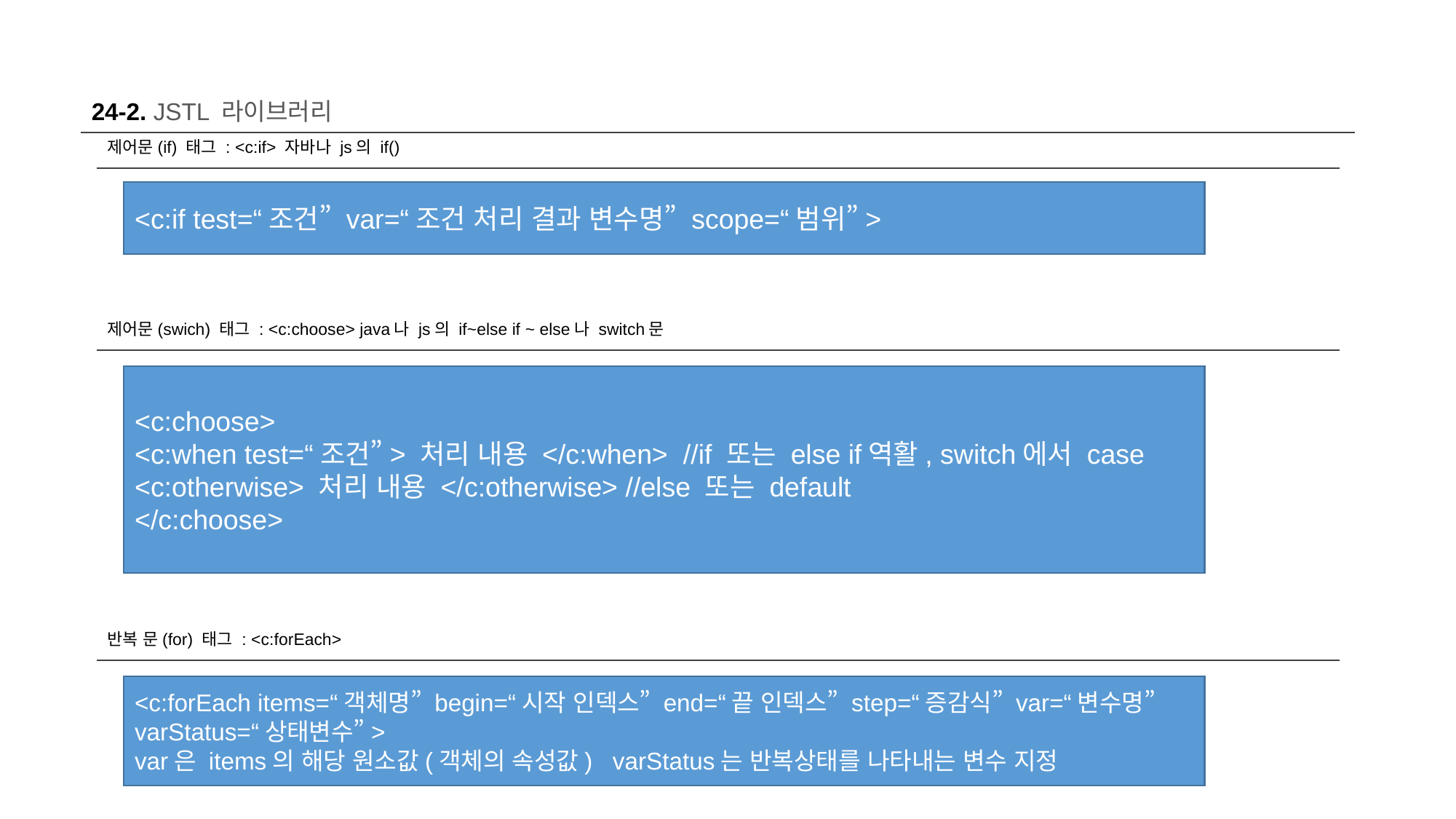

24-2. JSTL 라이브러리
제어문(if) 태그 : <c:if> 자바나 js의 if()
<c:if test=“조건” var=“조건 처리 결과 변수명” scope=“범위”>
제어문(swich) 태그 : <c:choose> java나 js의 if~else if ~ else나 switch문
<c:choose>
<c:when test=“조건”> 처리 내용 </c:when>  //if 또는 else if역활, switch에서 case
<c:otherwise> 처리 내용 </c:otherwise> //else 또는 default
</c:choose>
반복 문(for) 태그 : <c:forEach>
<c:forEach items=“객체명” begin=“시작 인덱스” end=“끝 인덱스” step=“증감식” var=“변수명” varStatus=“상태변수”>
var은 items의 해당 원소값(객체의 속성값)   varStatus는 반복상태를 나타내는 변수 지정
8